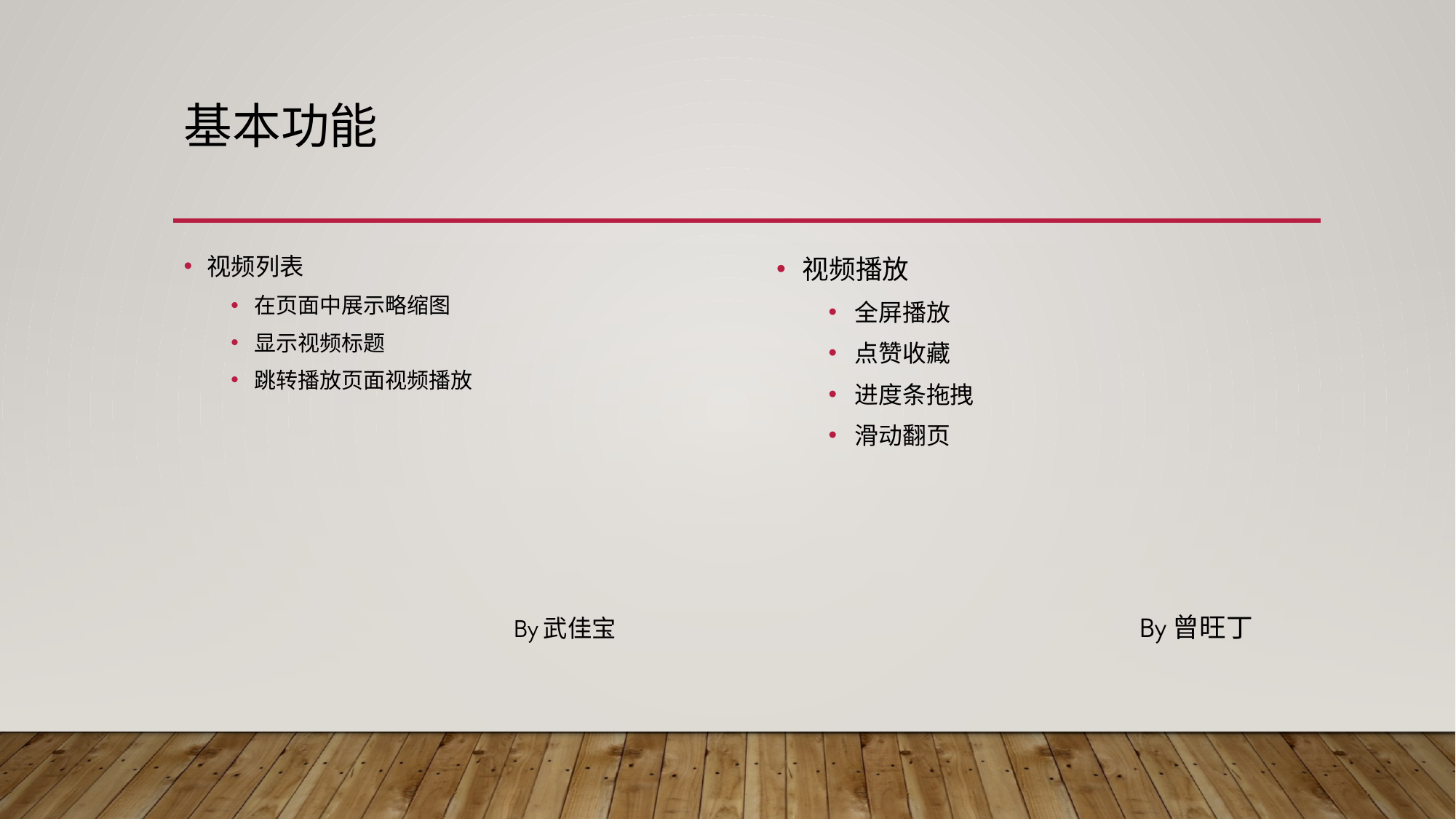

# 基本功能
视频列表
在页面中展示略缩图
显示视频标题
跳转播放页面视频播放

By武佳宝

视频播放
全屏播放
点赞收藏
进度条拖拽
滑动翻页

By曾旺丁